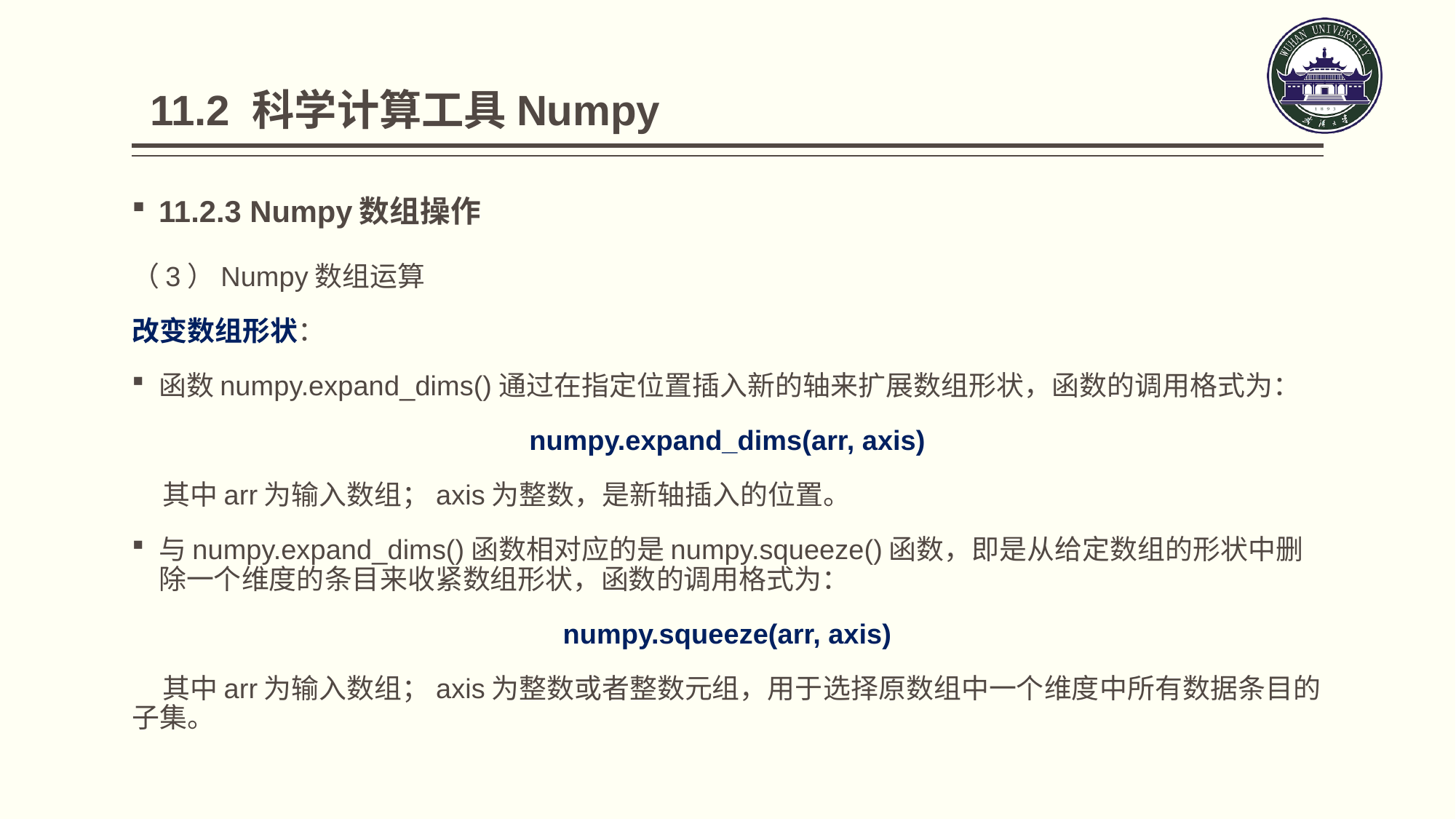

11.2 科学计算工具Numpy
11.2.3 Numpy数组操作
（3）Numpy数组运算
改变数组形状：
函数numpy.expand_dims()通过在指定位置插入新的轴来扩展数组形状，函数的调用格式为：
numpy.expand_dims(arr, axis)
    其中arr为输入数组；axis为整数，是新轴插入的位置。
与numpy.expand_dims()函数相对应的是numpy.squeeze()函数，即是从给定数组的形状中删除一个维度的条目来收紧数组形状，函数的调用格式为：
numpy.squeeze(arr, axis)
    其中arr为输入数组；axis为整数或者整数元组，用于选择原数组中一个维度中所有数据条目的子集。